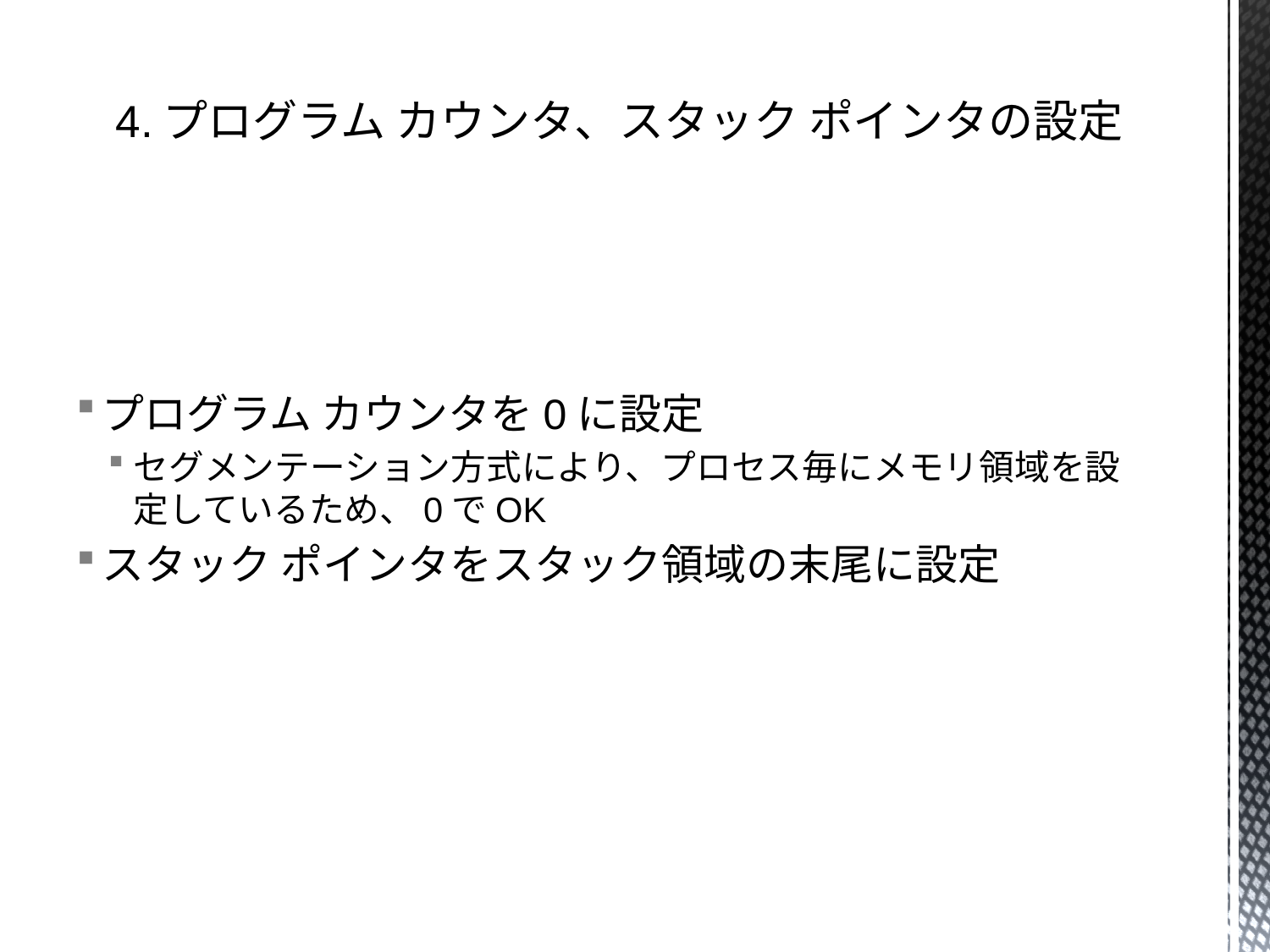

# 4.プログラム カウンタ、スタック ポインタの設定
プログラム カウンタを0に設定
セグメンテーション方式により、プロセス毎にメモリ領域を設定しているため、0でOK
スタック ポインタをスタック領域の末尾に設定